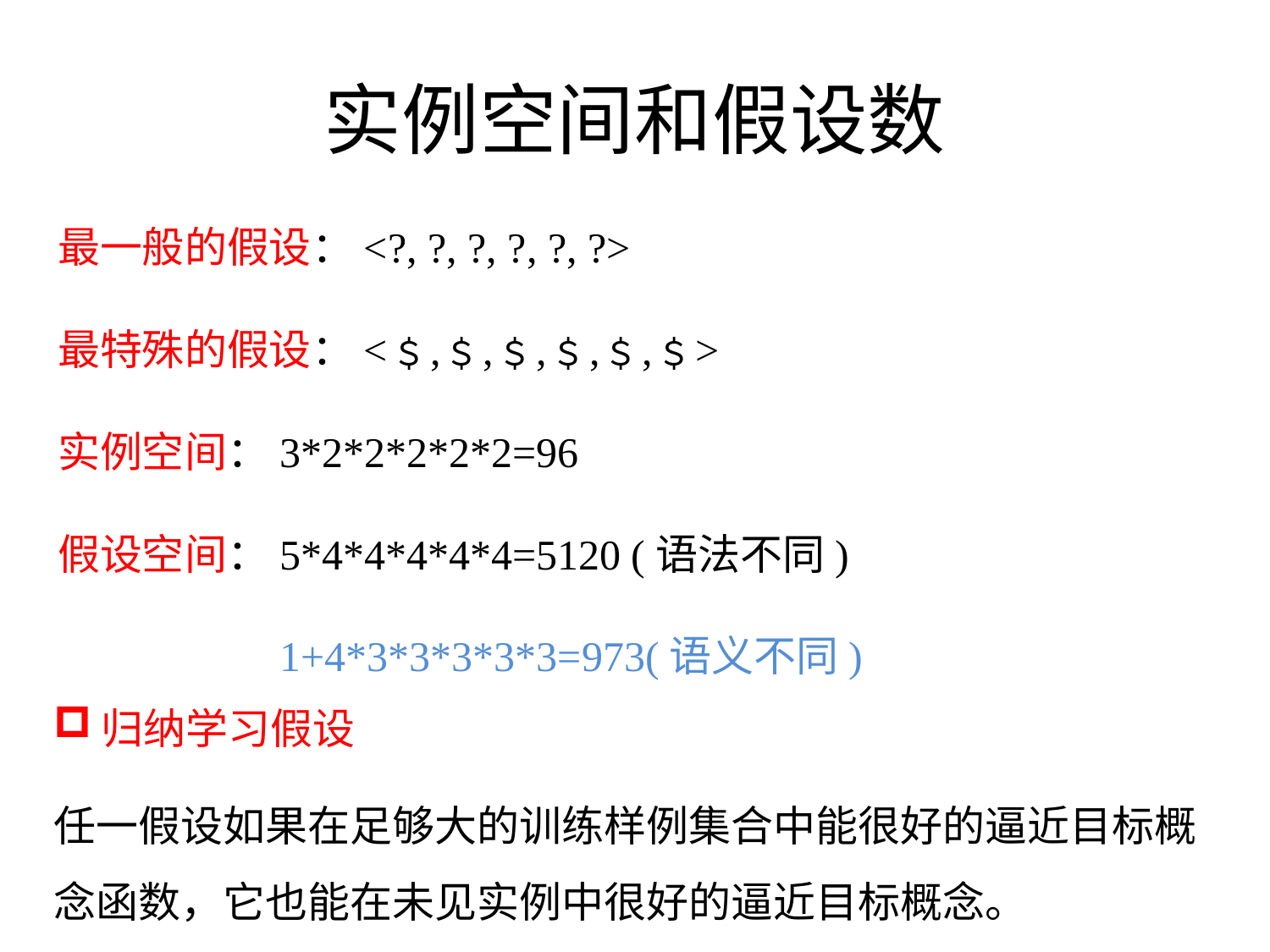

# 实例空间和假设数
最一般的假设：<?, ?, ?, ?, ?, ?>
最特殊的假设：<﹩,﹩,﹩,﹩,﹩,﹩>
实例空间：3*2*2*2*2*2=96
假设空间：5*4*4*4*4*4=5120 (语法不同)
                     1+4*3*3*3*3*3=973(语义不同)

归纳学习假设
任一假设如果在足够大的训练样例集合中能很好的逼近目标概念函数，它也能在未见实例中很好的逼近目标概念。